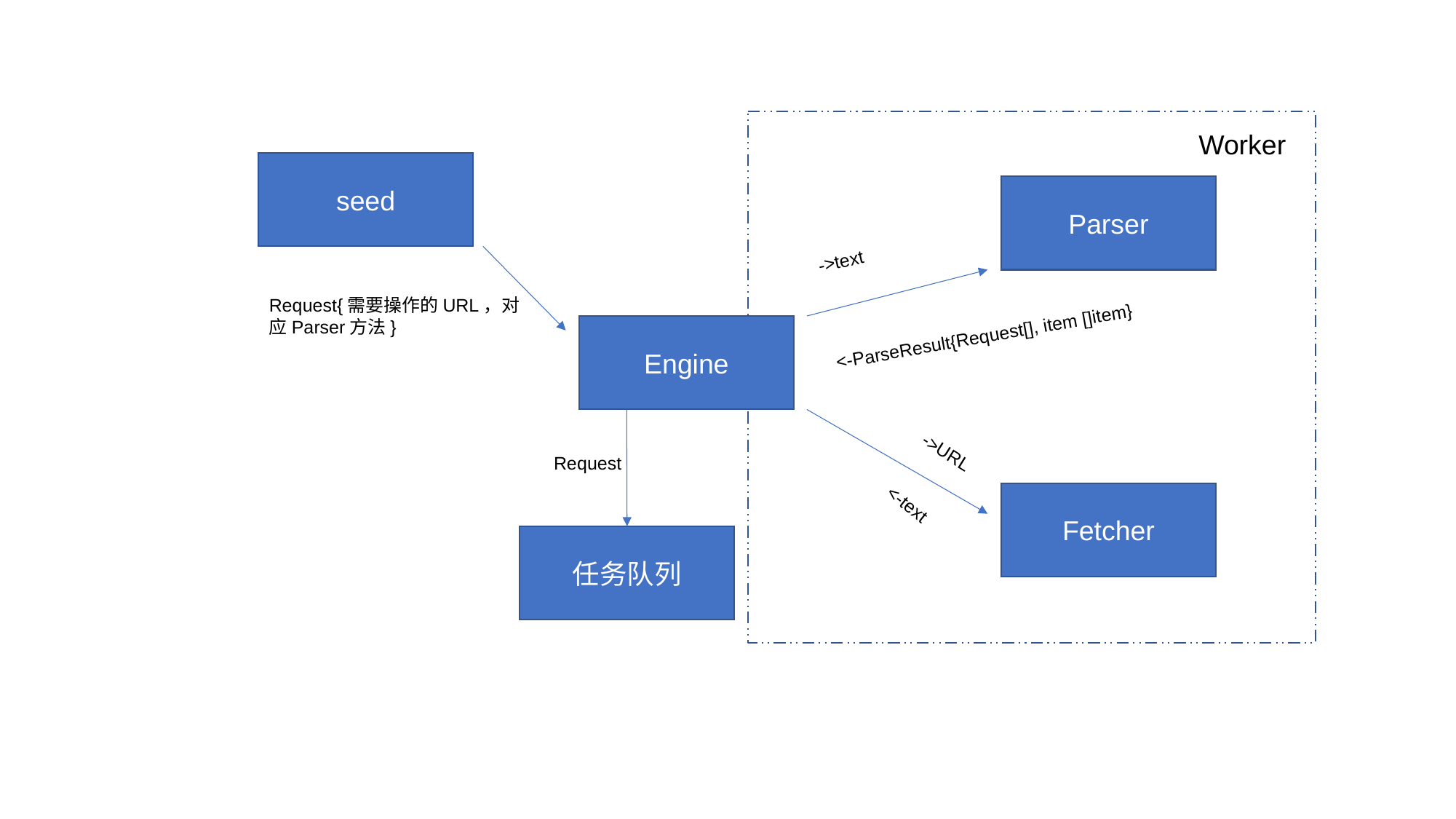

Worker
seed
Parser
->text
Request{需要操作的URL，对
应Parser方法}
Engine
<-ParseResult{Request[], item []item}
->URL
Request
Fetcher
<-text
任务队列